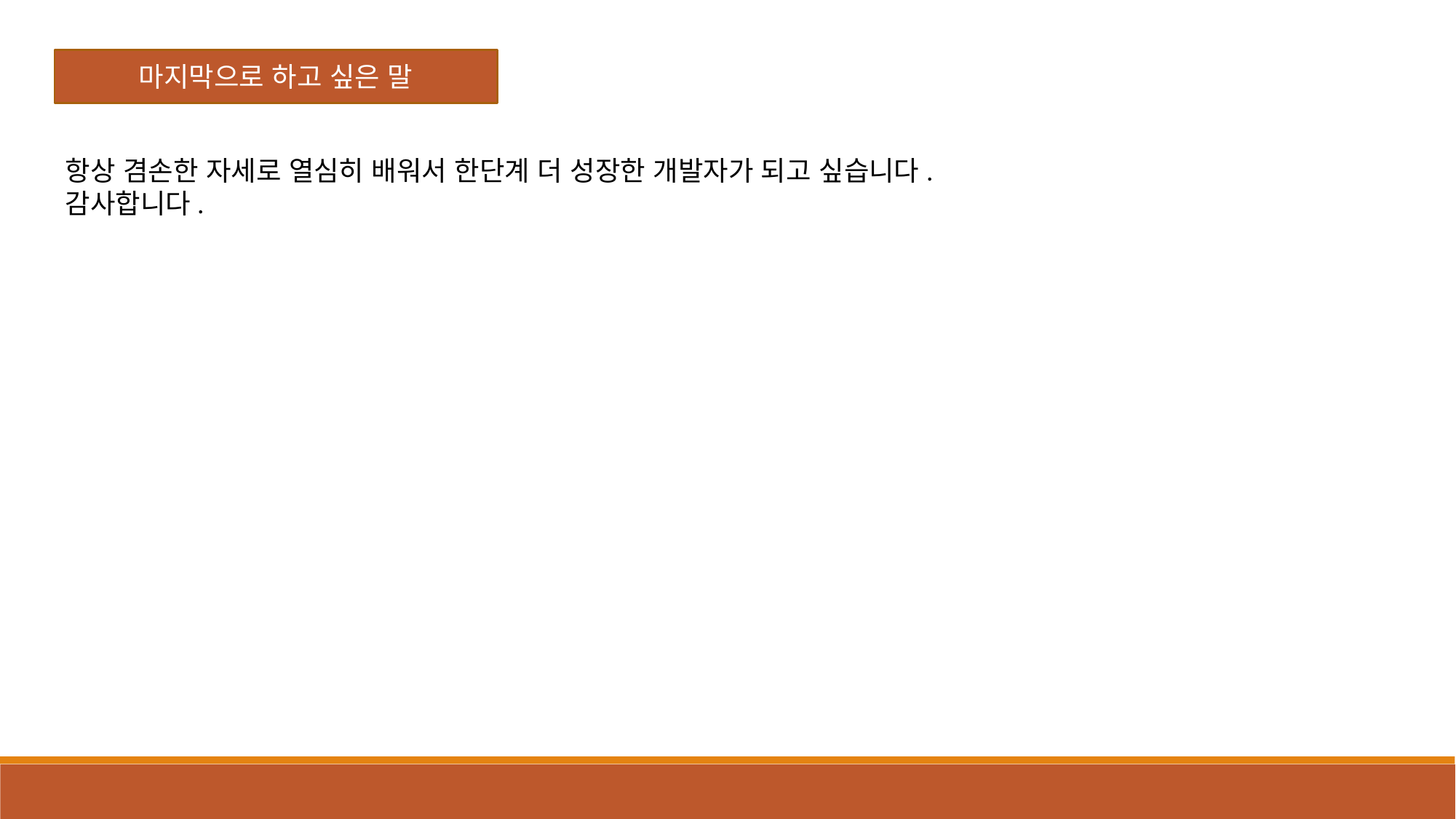

마지막으로 하고 싶은 말
항상 겸손한 자세로 열심히 배워서 한단계 더 성장한 개발자가 되고 싶습니다.
감사합니다.